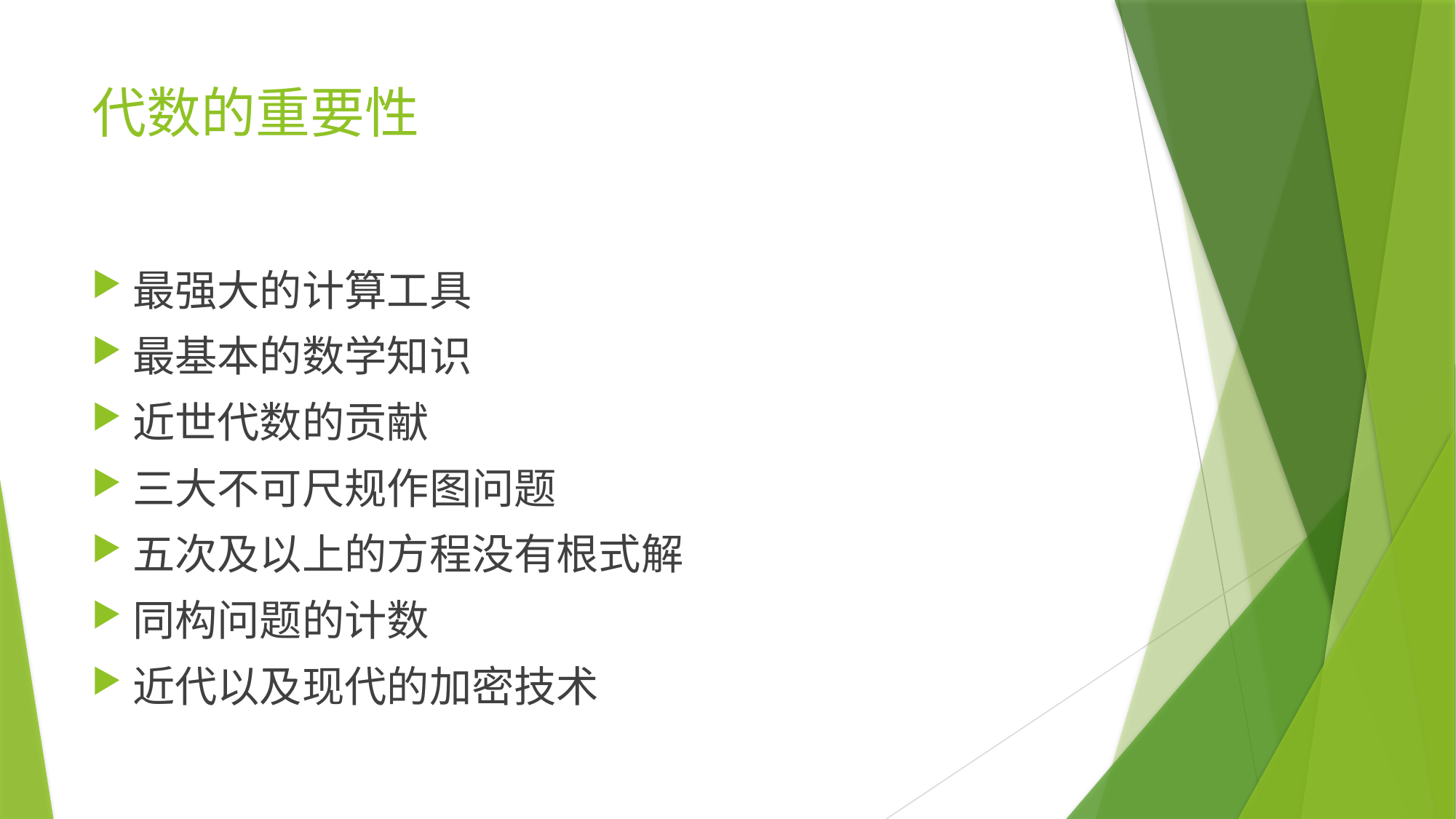

# 代数的重要性
最强大的计算工具
最基本的数学知识
近世代数的贡献
三大不可尺规作图问题
五次及以上的方程没有根式解
同构问题的计数
近代以及现代的加密技术